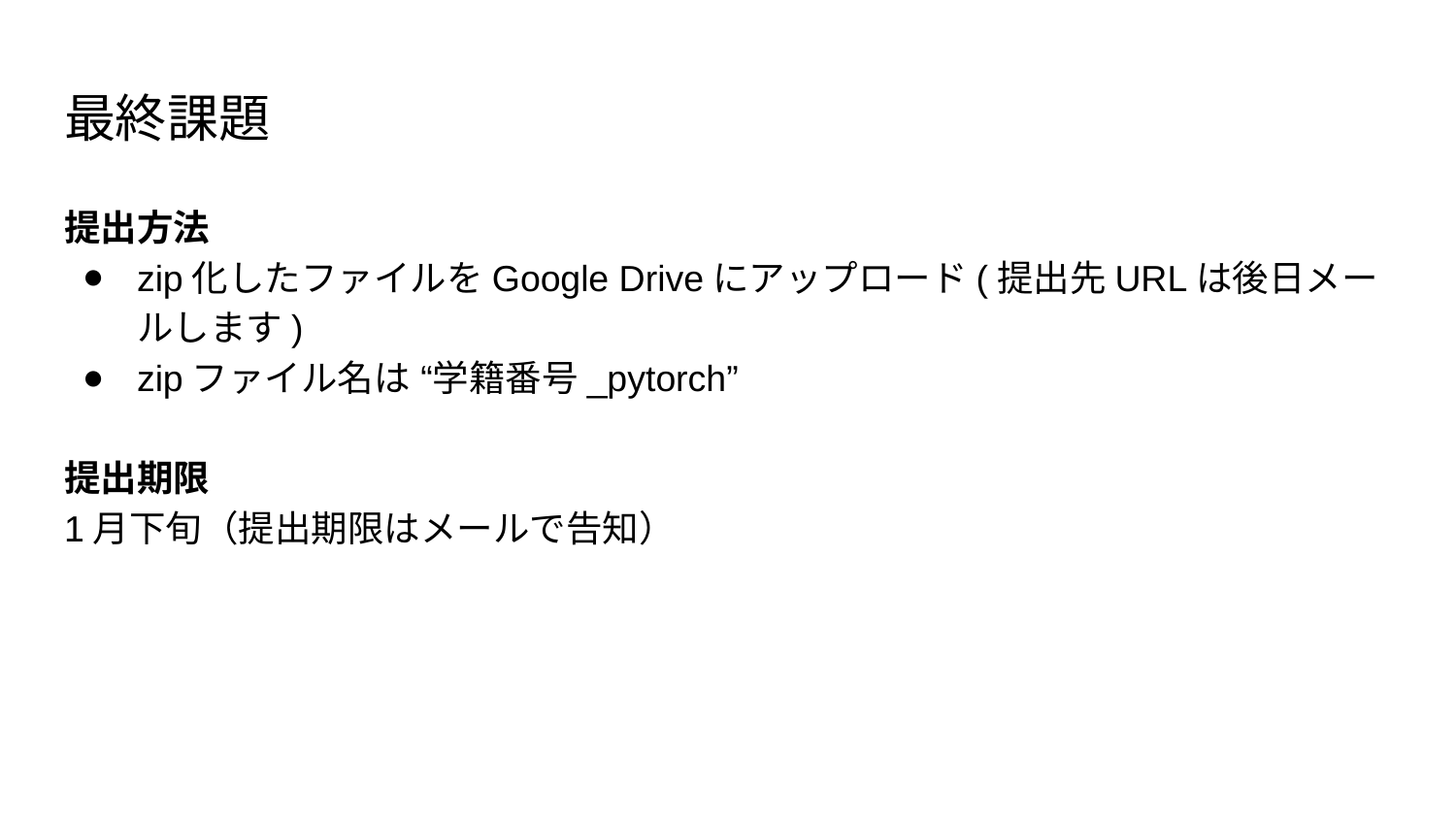

# 最終課題
提出方法
zip化したファイルをGoogle Driveにアップロード(提出先URLは後日メールします)
zipファイル名は “学籍番号_pytorch”

提出期限
1月下旬（提出期限はメールで告知）